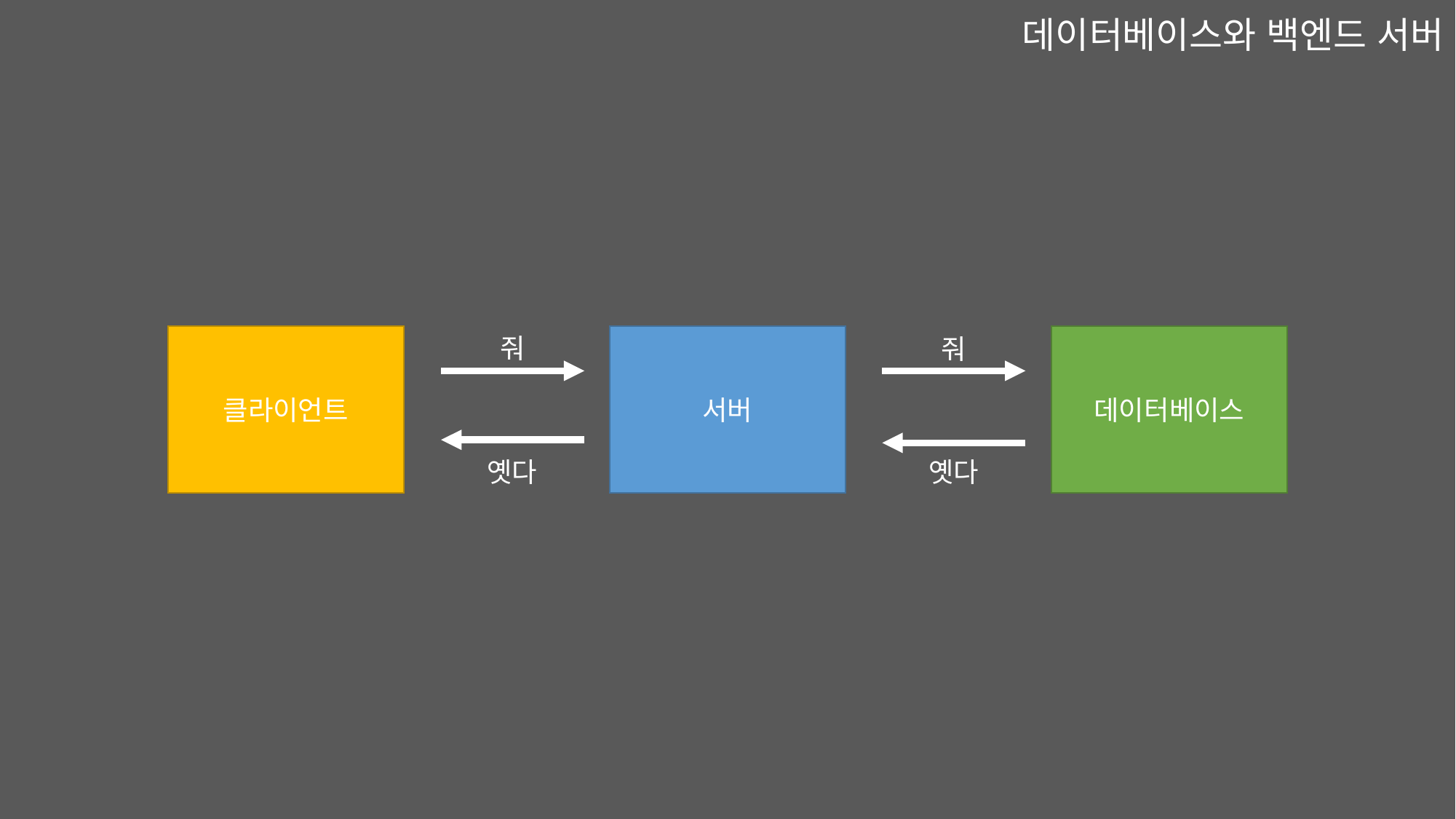

데이터베이스와 백엔드 서버
클라이언트
줘
서버
데이터베이스
줘
옛다
옛다